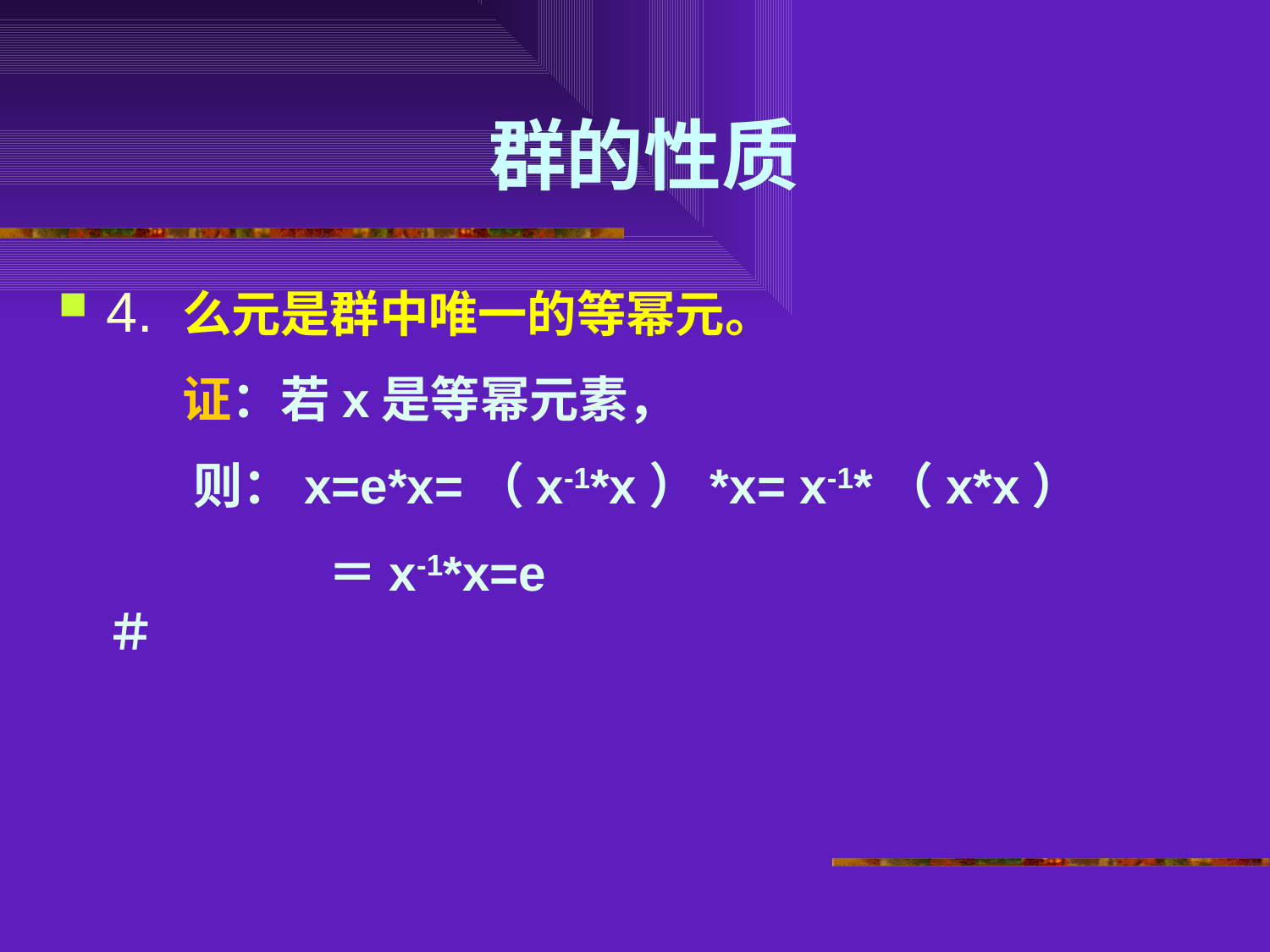

# 群的性质
4. 么元是群中唯一的等幂元。
          证：若x是等幂元素，
           则：x=e*x=（x-1*x）*x= x-1*（x*x）
 　　　　　＝x-1*x=e                                           ＃